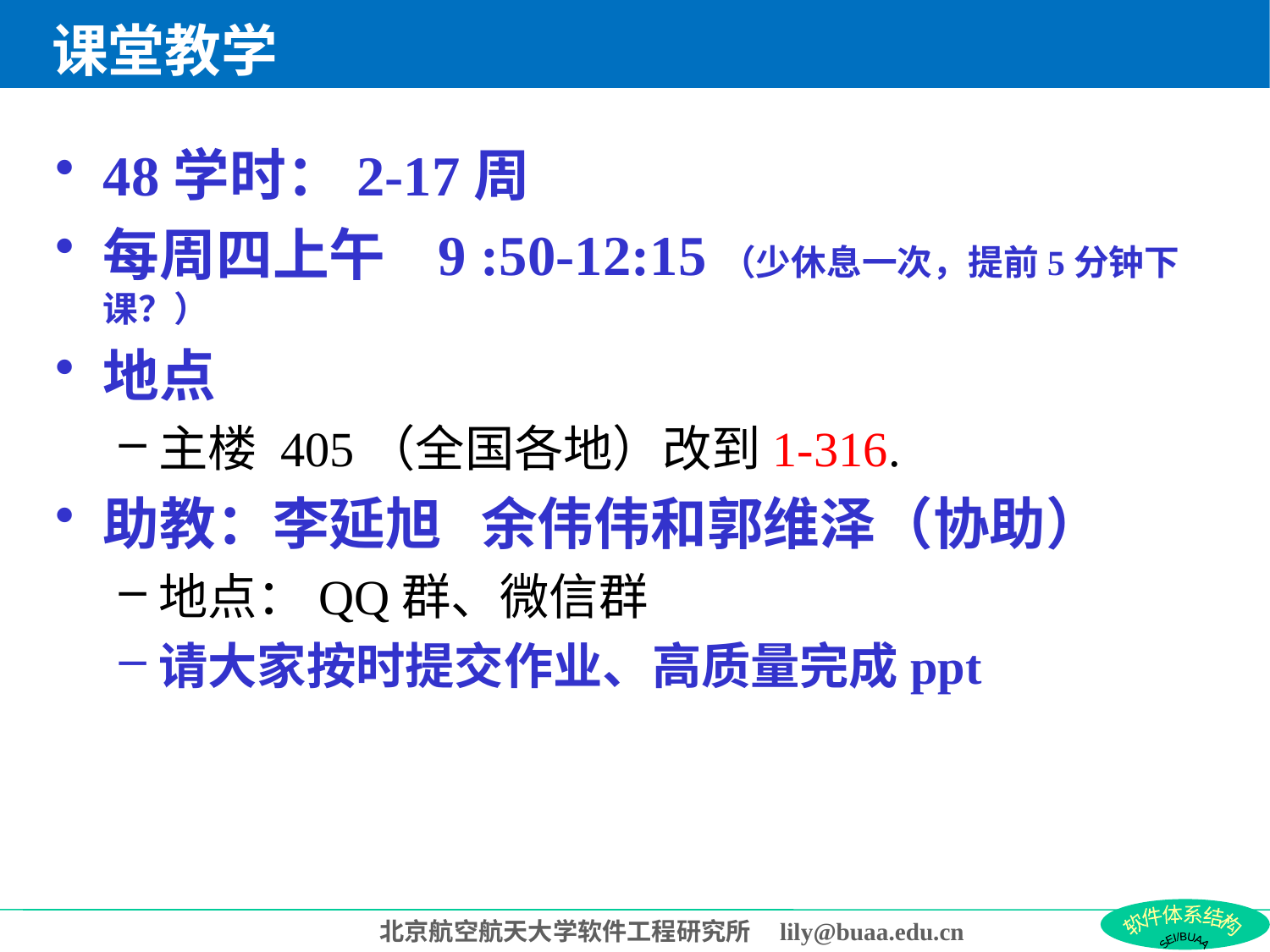

# 课堂教学
48学时：2-17周
每周四上午   9 :50-12:15（少休息一次，提前5分钟下课？）
地点
主楼 405（全国各地）改到1-316.
助教：李延旭   余伟伟和郭维泽（协助）
地点：QQ群、微信群
请大家按时提交作业、高质量完成ppt

北京航空航天大学软件工程研究所    lily@buaa.edu.cn